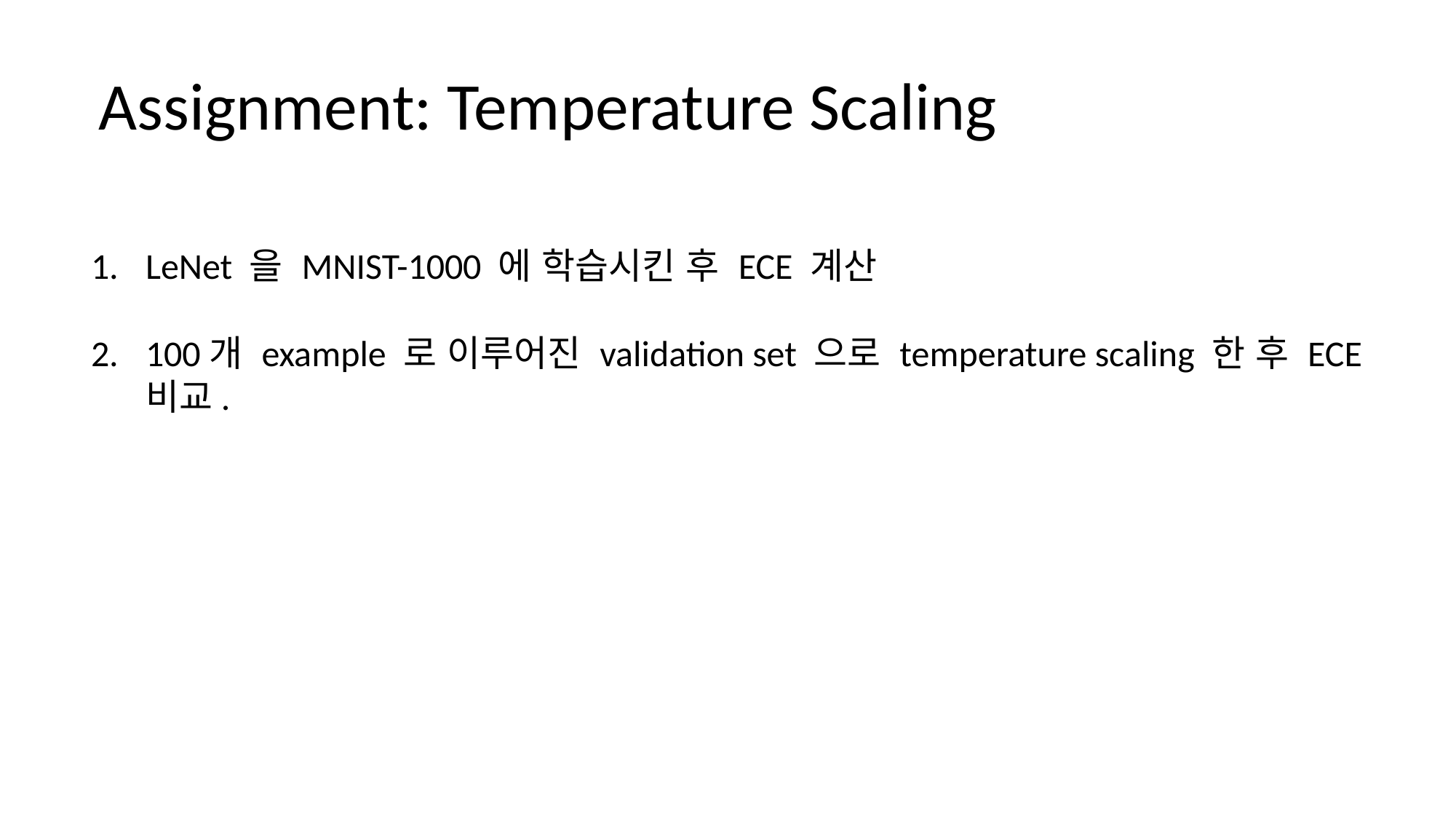

Assignment: Temperature Scaling
LeNet 을 MNIST-1000 에 학습시킨 후 ECE 계산

100개 example 로 이루어진 validation set 으로 temperature scaling 한 후 ECE 비교.